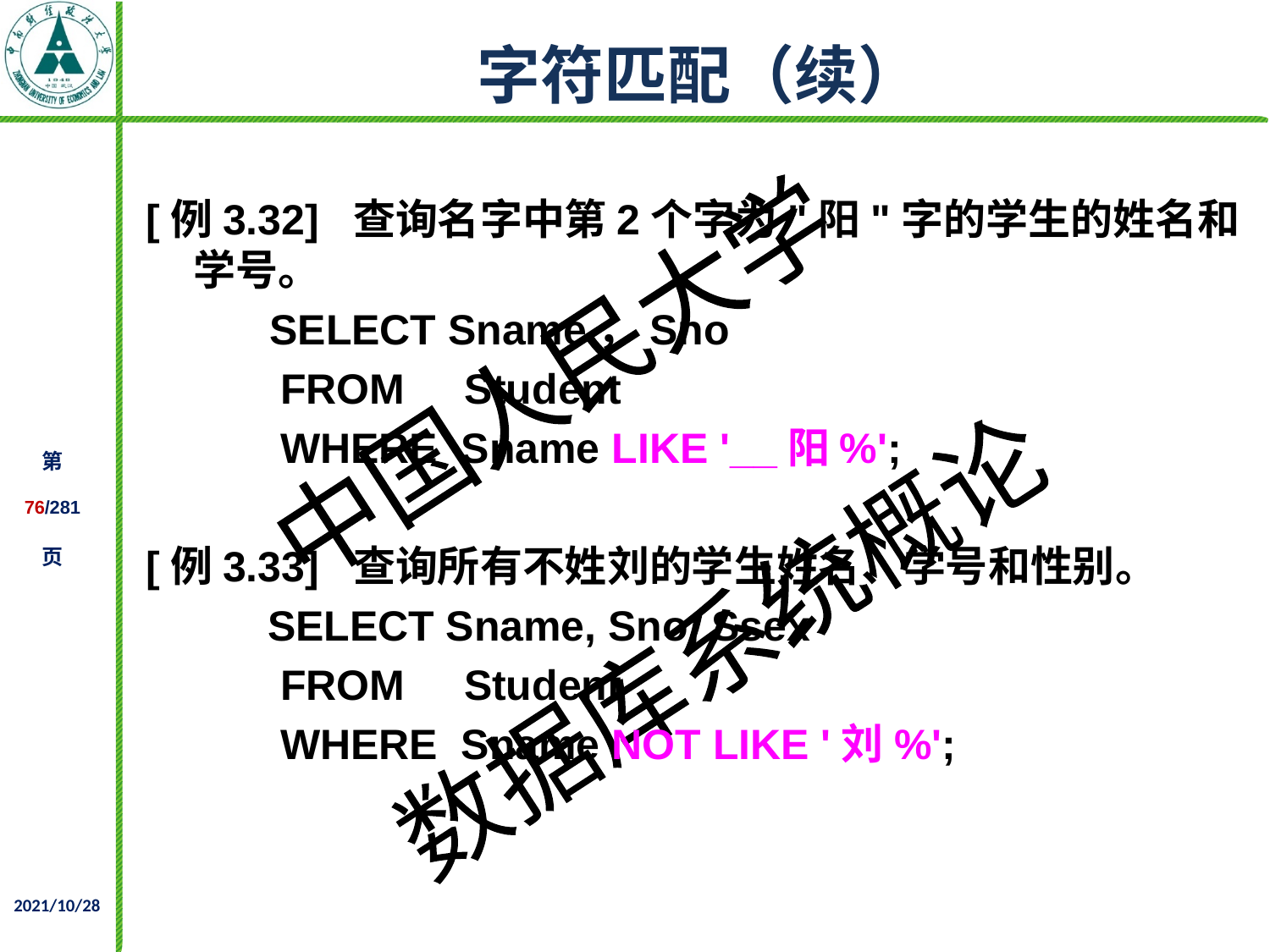

# 字符匹配（续）
[例3.32]  查询名字中第2个字为"阳"字的学生的姓名和学号。
      SELECT Sname，Sno
      FROM     Student
      WHERE  Sname LIKE '__阳%';

[例3.33]  查询所有不姓刘的学生姓名、学号和性别。
      SELECT Sname, Sno, Ssex
      FROM     Student
      WHERE  Sname NOT LIKE '刘%';

2021/10/28